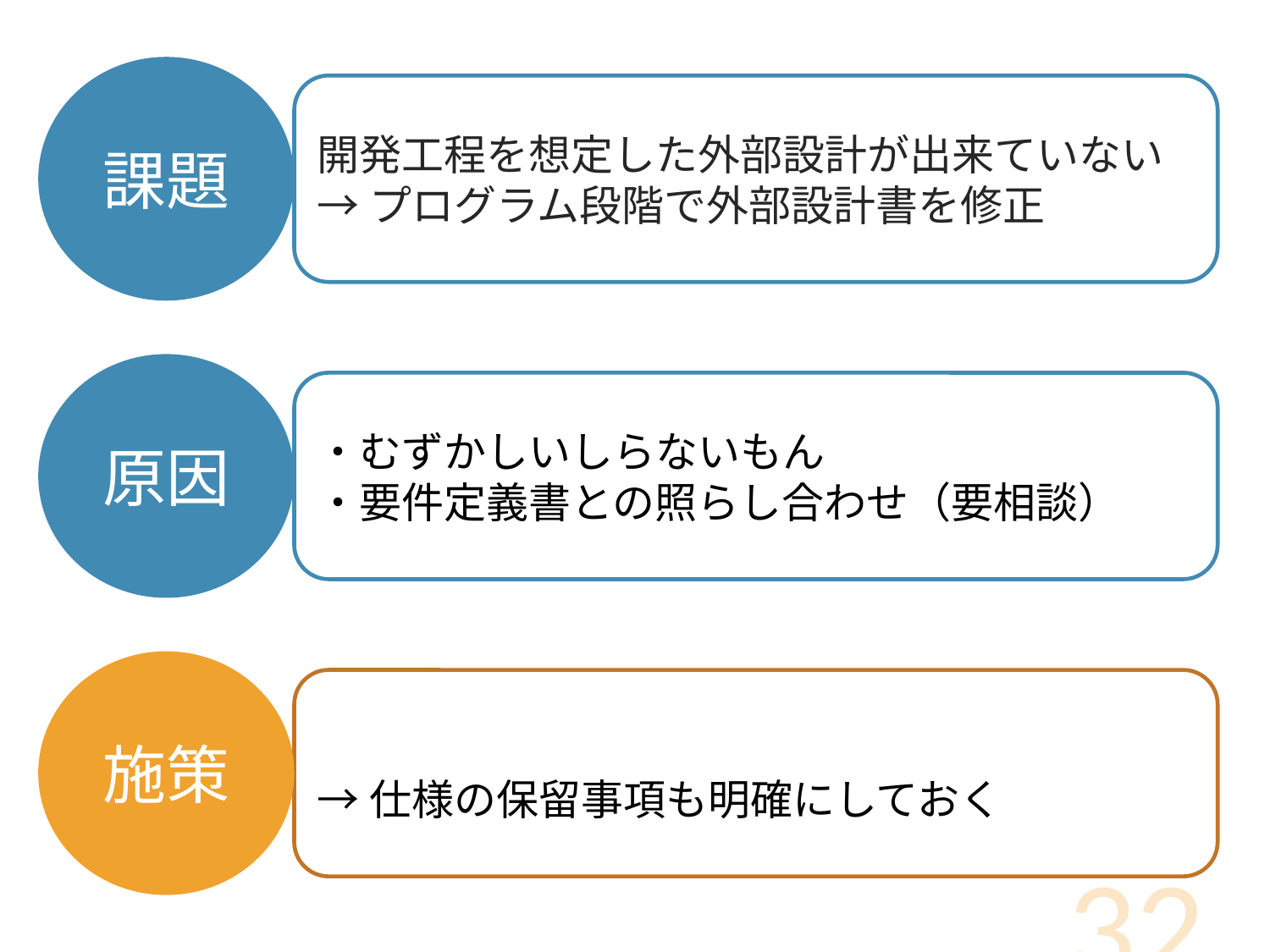

課題
開発工程を想定した外部設計が出来ていない
→プログラム段階で外部設計書を修正
原因
・むずかしいしらないもん
・要件定義書との照らし合わせ（要相談）
施策

→仕様の保留事項も明確にしておく
32